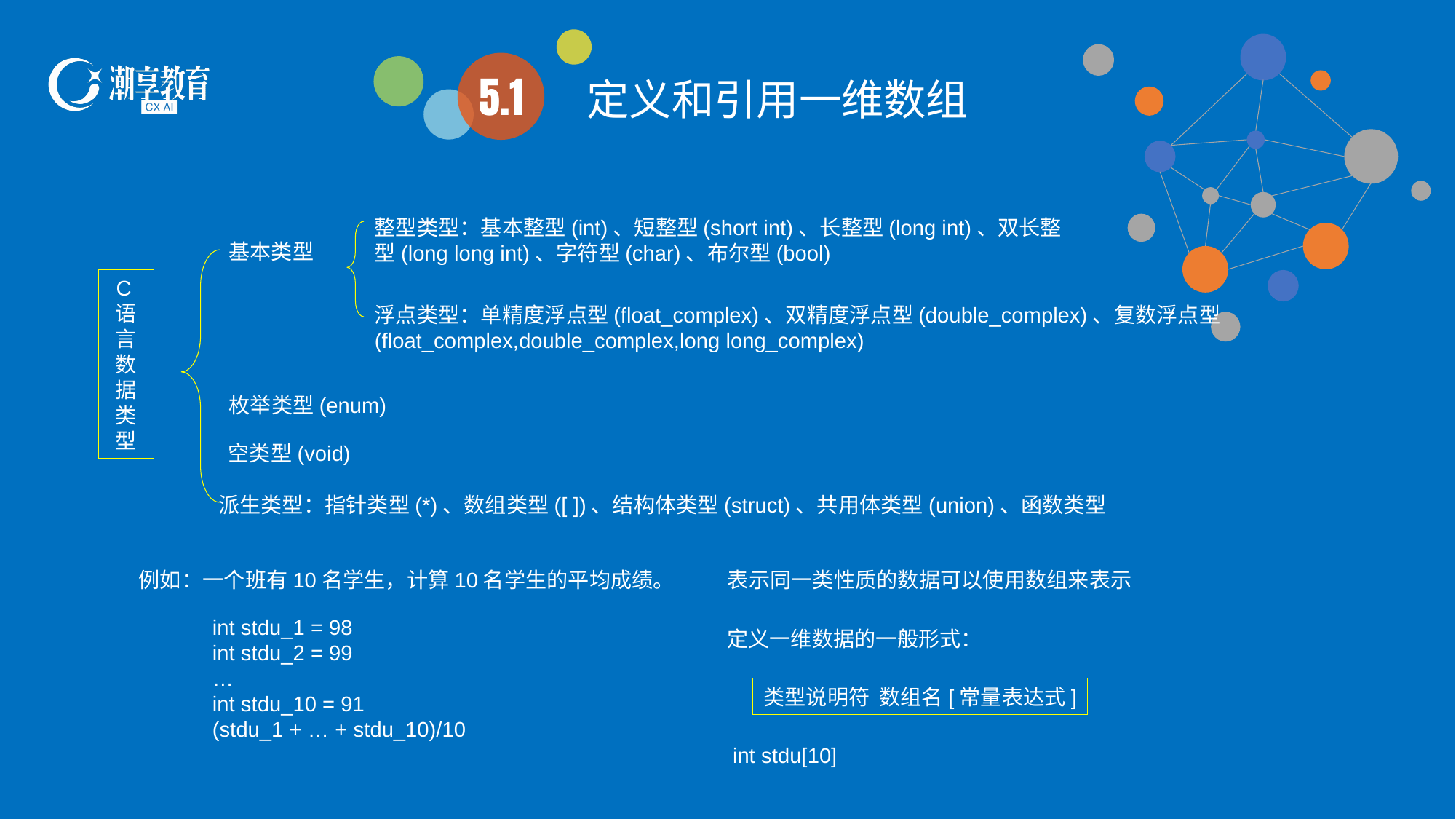

5.1

定义和引用一维数组
整型类型：基本整型(int)、短整型(short int)、长整型(long int)、双长整型(long long int)、字符型(char)、布尔型(bool)

基本类型

C语言数据类型
浮点类型：单精度浮点型(float_complex)、双精度浮点型(double_complex)、复数浮点型(float_complex,double_complex,long long_complex)
枚举类型(enum)
空类型(void)
派生类型：指针类型(*)、数组类型([ ])、结构体类型(struct)、共用体类型(union)、函数类型
表示同一类性质的数据可以使用数组来表示
例如：一个班有10名学生，计算10名学生的平均成绩。
int stdu_1 = 98
int stdu_2 = 99
…
int stdu_10 = 91
(stdu_1 + … + stdu_10)/10
定义一维数据的一般形式：
类型说明符  数组名[常量表达式]
int stdu[10]